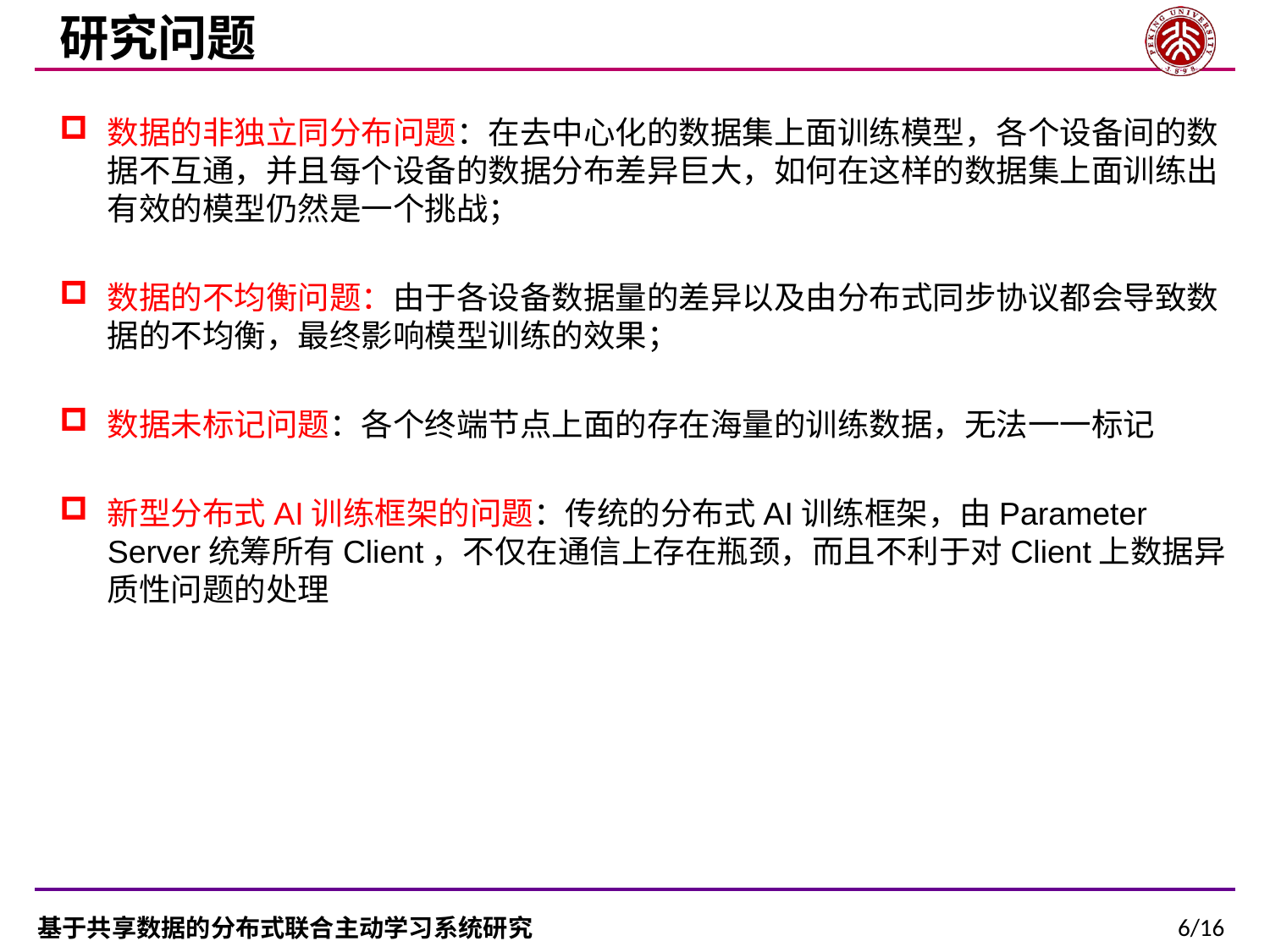

研究问题
数据的非独立同分布问题：在去中心化的数据集上面训练模型，各个设备间的数据不互通，并且每个设备的数据分布差异巨大，如何在这样的数据集上面训练出有效的模型仍然是一个挑战；

数据的不均衡问题：由于各设备数据量的差异以及由分布式同步协议都会导致数据的不均衡，最终影响模型训练的效果；

数据未标记问题：各个终端节点上面的存在海量的训练数据，无法一一标记

新型分布式AI训练框架的问题：传统的分布式AI训练框架，由Parameter Server统筹所有Client，不仅在通信上存在瓶颈，而且不利于对Client上数据异质性问题的处理
6/16
基于共享数据的分布式联合主动学习系统研究